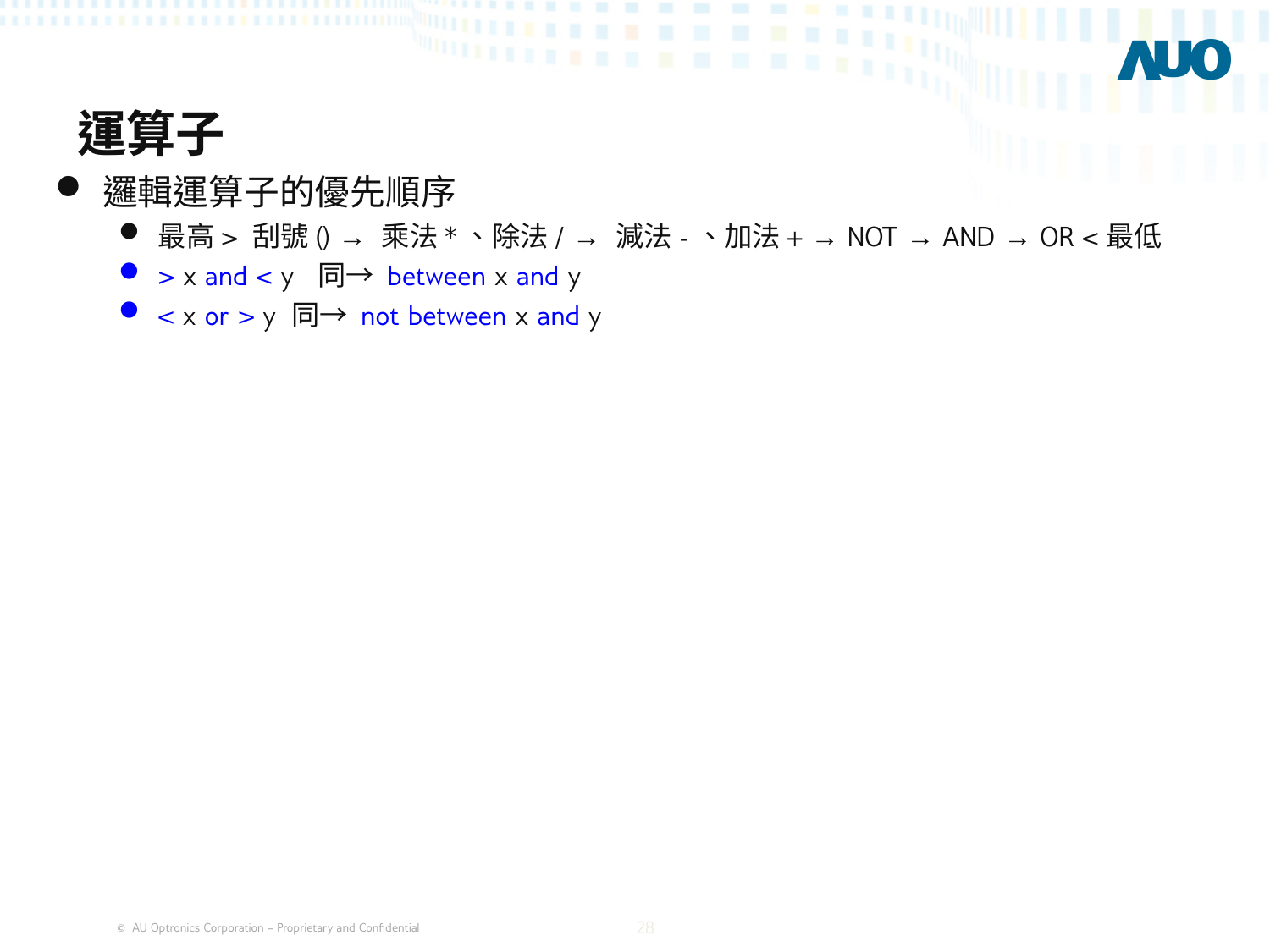

# 運算子
邏輯運算子的優先順序
最高> 刮號() → 乘法*、除法/ → 減法-、加法+ → NOT → AND → OR <最低
> x and < y  同→ between x and y
< x or > y 同→ not between x and y